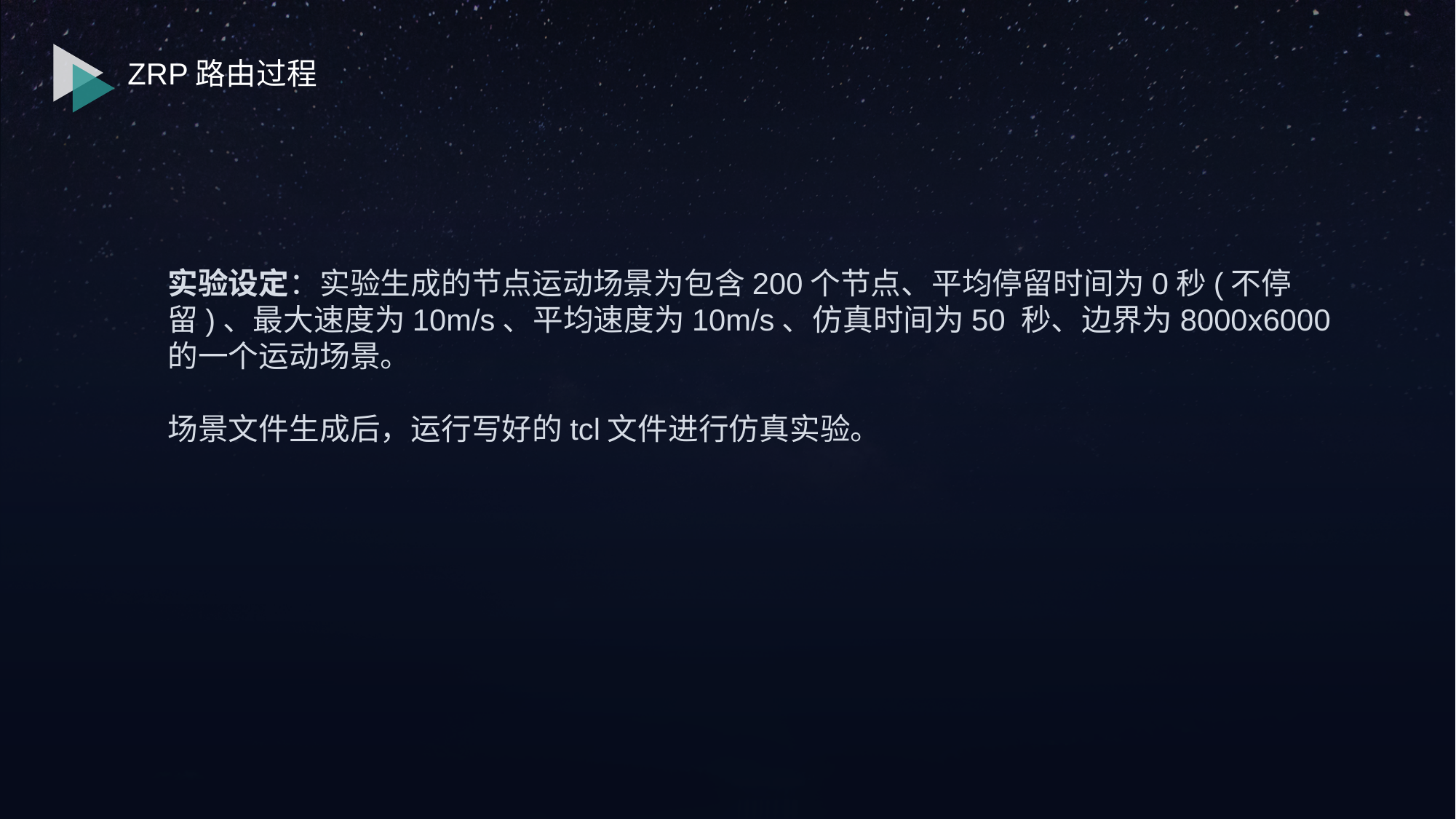

ZRP路由过程
实验设定：实验生成的节点运动场景为包含200个节点、平均停留时间为0秒(不停留)、最大速度为10m/s、平均速度为10m/s、仿真时间为50 秒、边界为8000x6000的一个运动场景。

场景文件生成后，运行写好的tcl文件进行仿真实验。